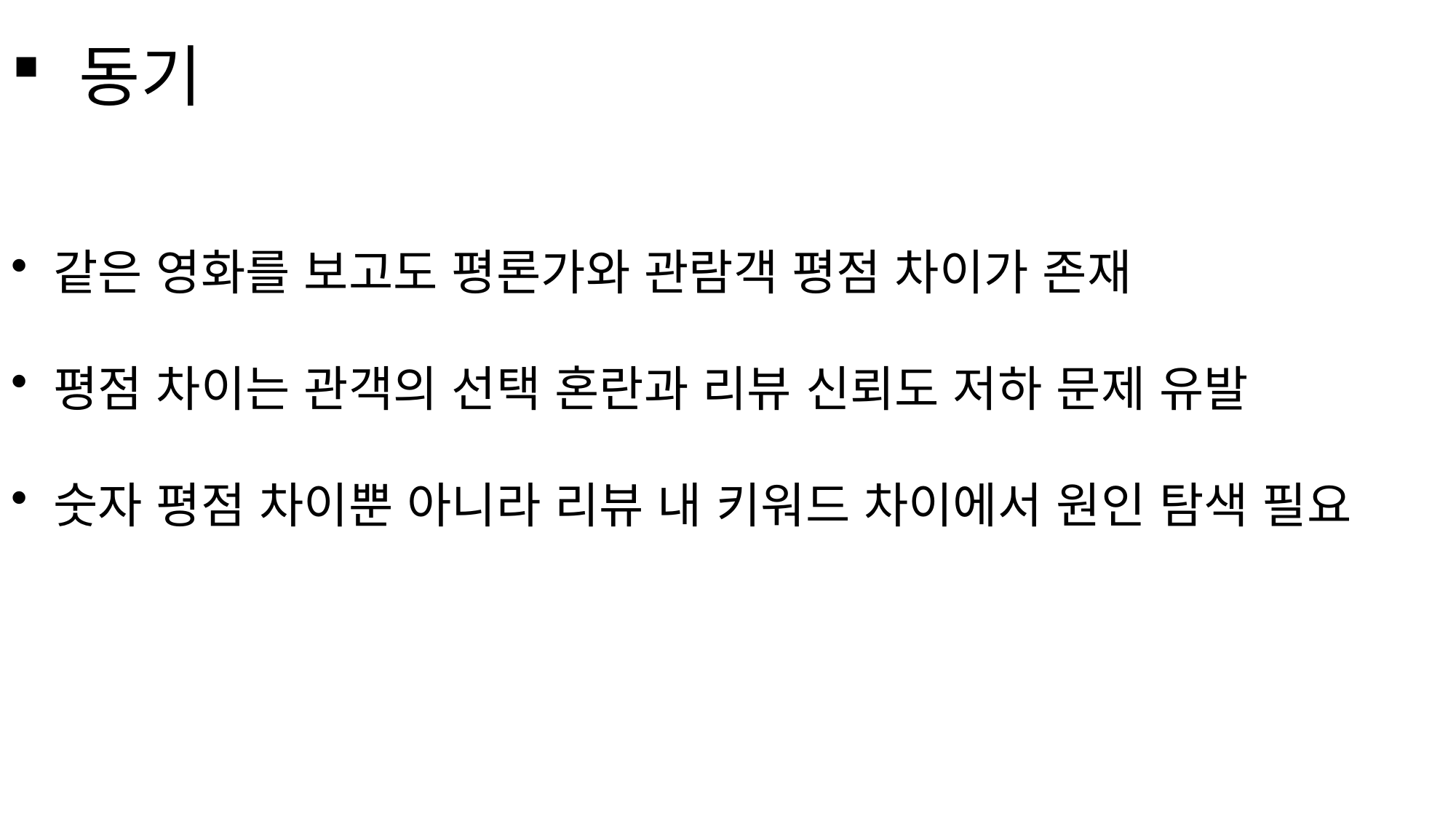

# 동기

 같은 영화를 보고도 평론가와 관람객 평점 차이가 존재

 평점 차이는 관객의 선택 혼란과 리뷰 신뢰도 저하 문제 유발

 숫자 평점 차이뿐 아니라 리뷰 내 키워드 차이에서 원인 탐색 필요